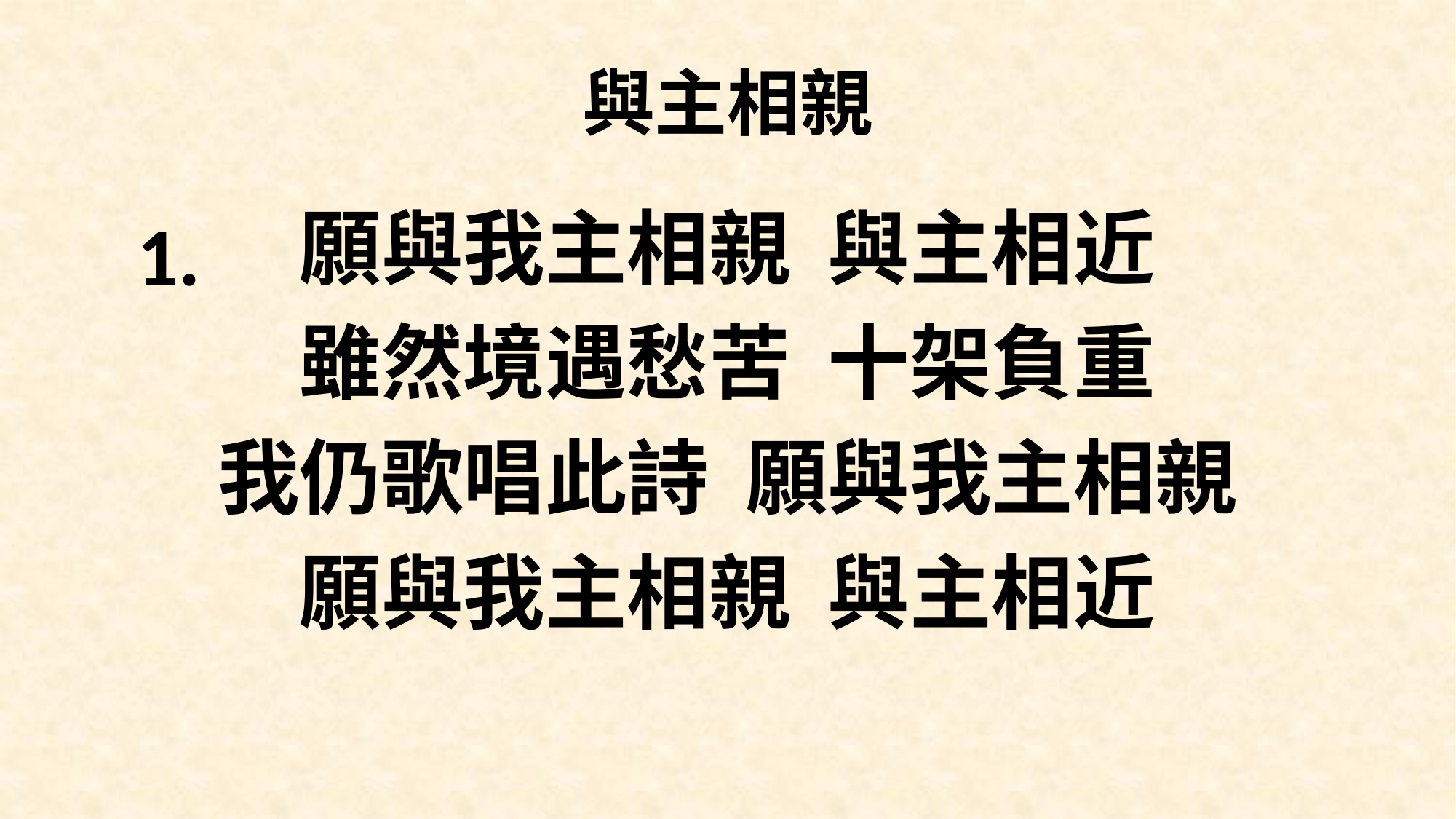

# 與主相親
願與我主相親  與主相近
雖然境遇愁苦  十架負重
我仍歌唱此詩  願與我主相親
願與我主相親  與主相近
1.